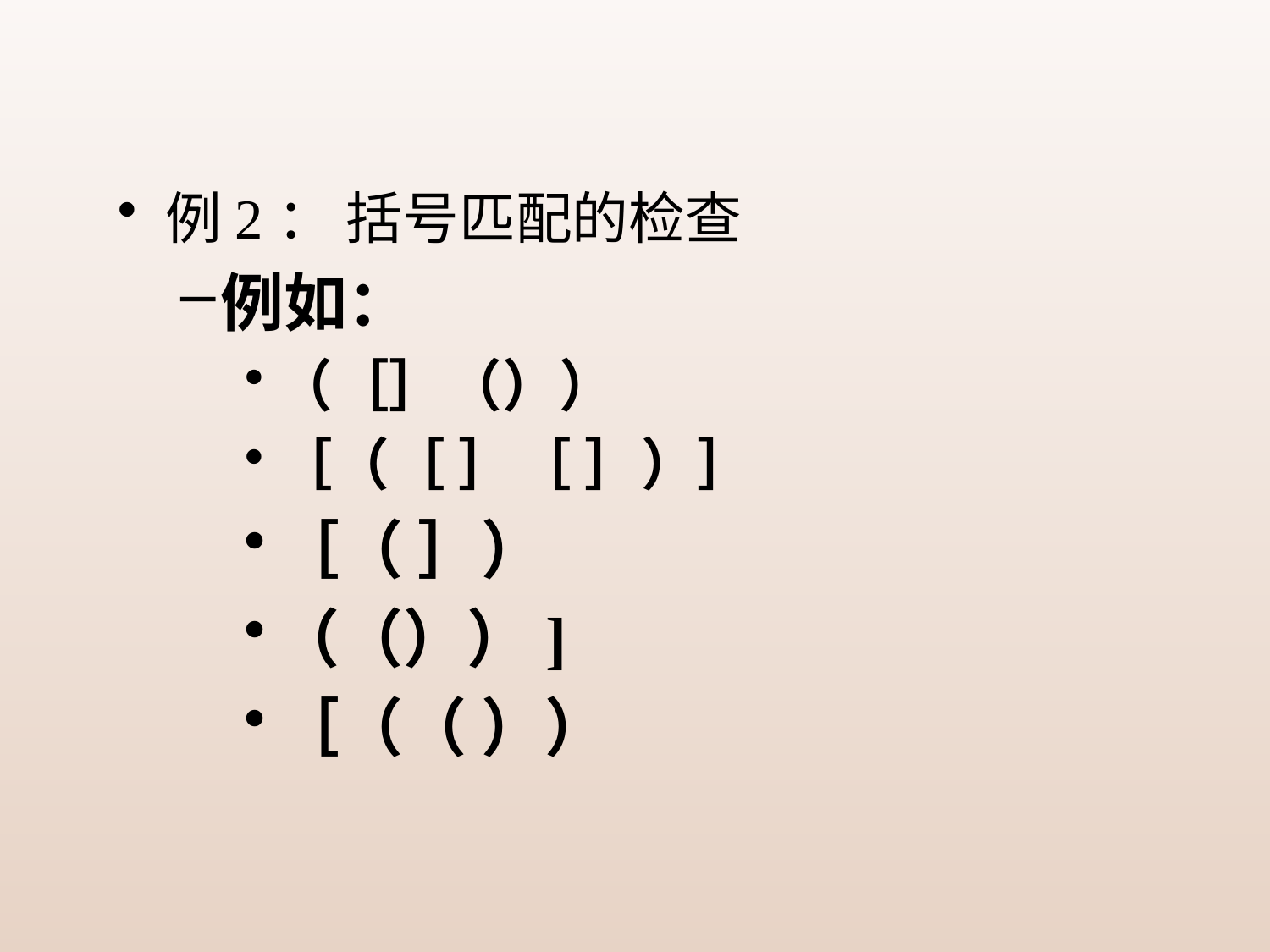

例2： 括号匹配的检查
例如：
（［］（））
［（［ ］［ ］）］
［（ ］）
（（））]
［（（ ））